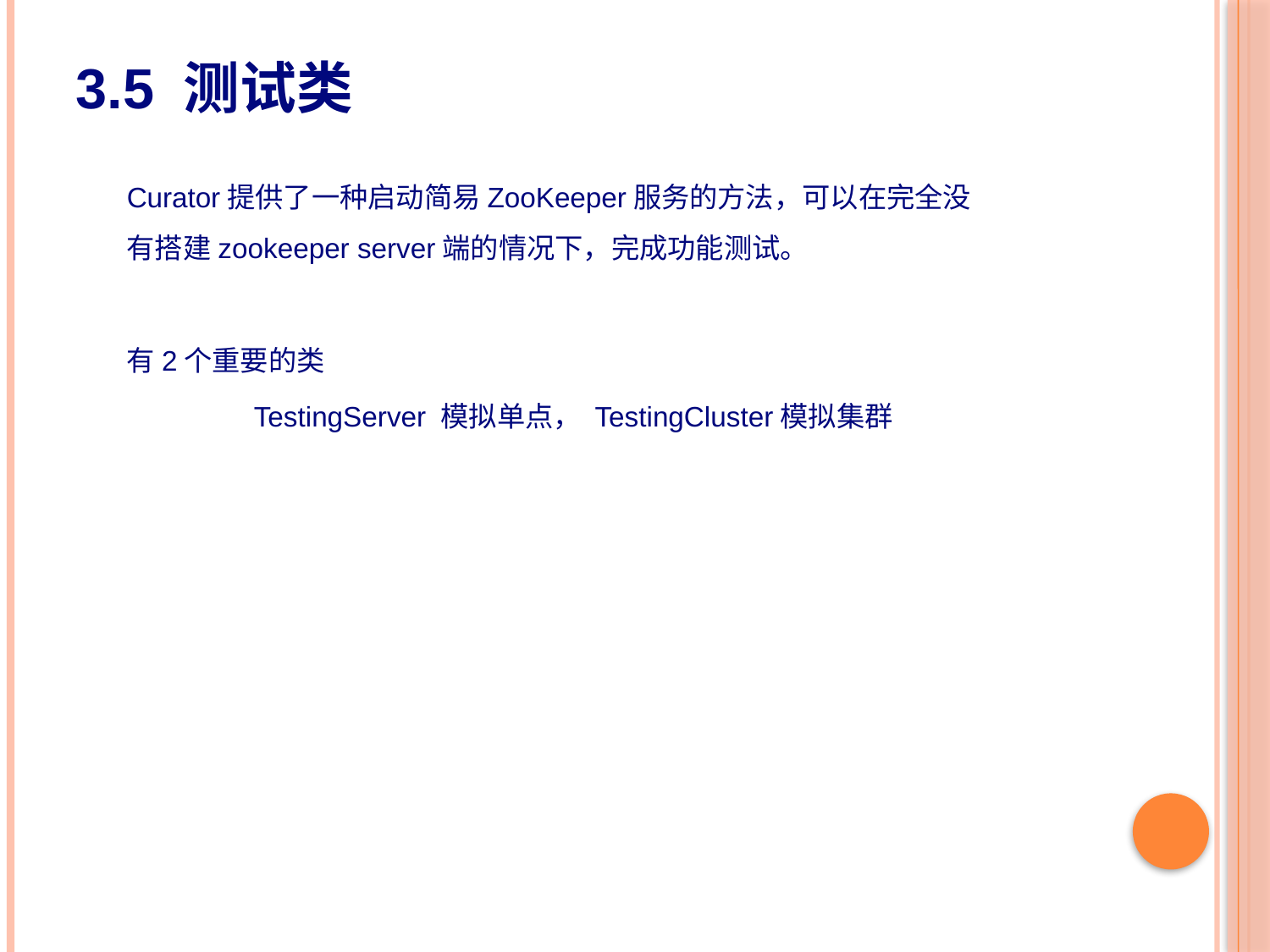

# 3.5 测试类
Curator提供了一种启动简易ZooKeeper服务的方法，可以在完全没有搭建zookeeper server端的情况下，完成功能测试。

有2个重要的类
	TestingServer 模拟单点， TestingCluster模拟集群